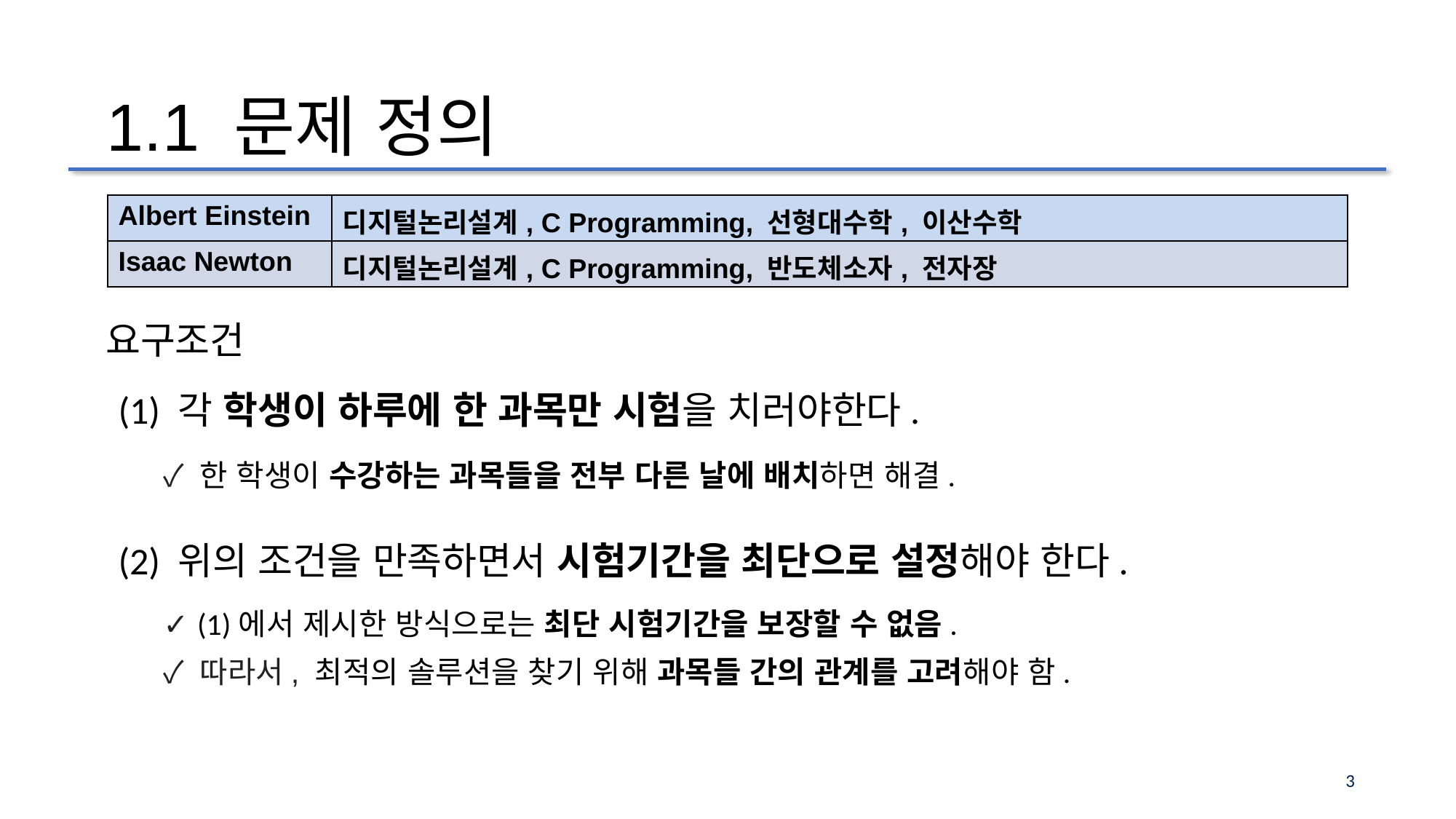

1.1 문제 정의
| Albert Einstein | 디지털논리설계, C Programming, 선형대수학, 이산수학 |
| --- | --- |
| Isaac Newton | 디지털논리설계, C Programming, 반도체소자, 전자장 |
요구조건
(1) 각 학생이 하루에 한 과목만 시험을 치러야한다.
 ✓ 한 학생이 수강하는 과목들을 전부 다른 날에 배치하면 해결.
(2) 위의 조건을 만족하면서 시험기간을 최단으로 설정해야 한다.
 ✓ (1)에서 제시한 방식으로는 최단 시험기간을 보장할 수 없음.
 ✓ 따라서, 최적의 솔루션을 찾기 위해 과목들 간의 관계를 고려해야 함.
3